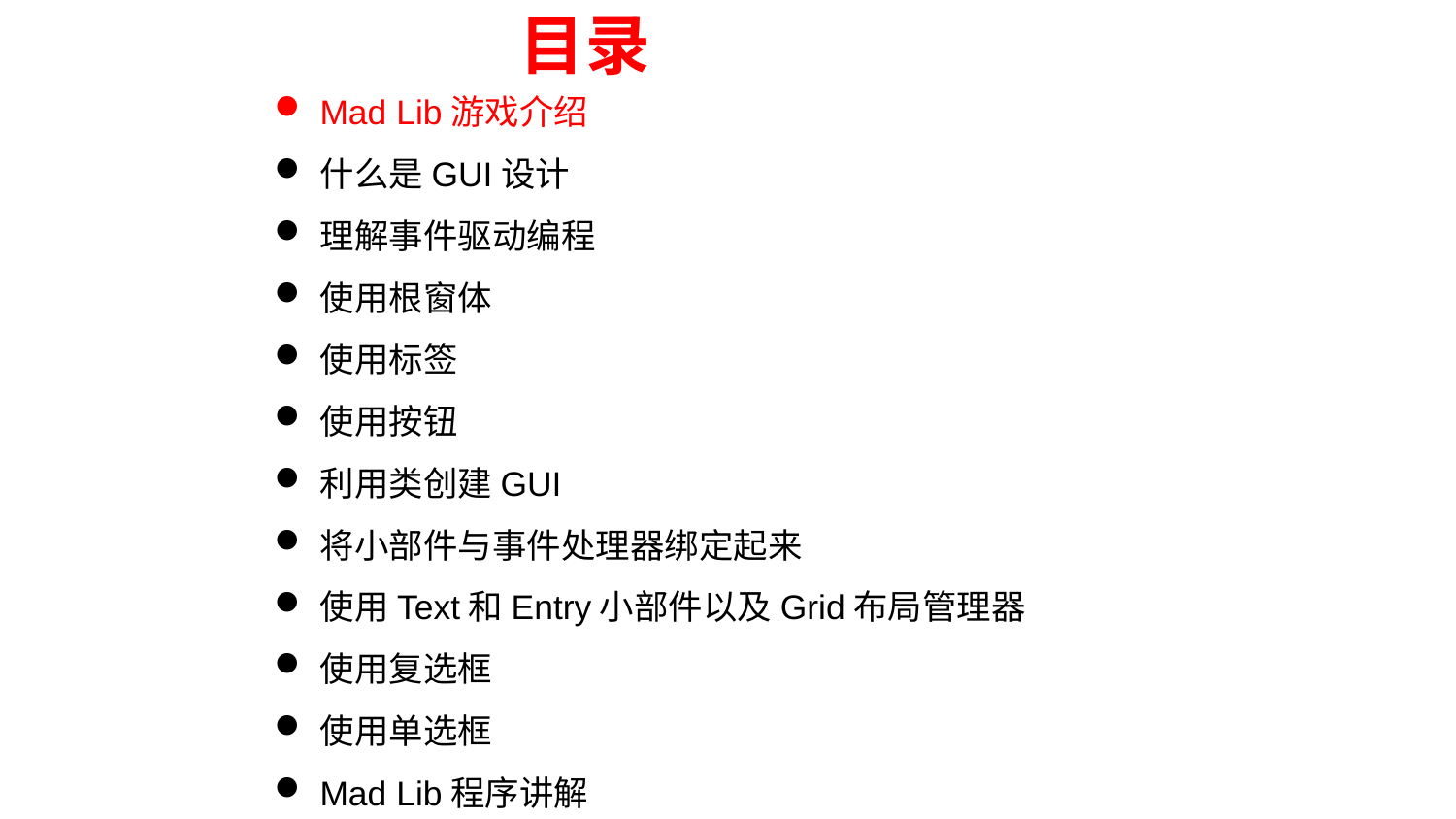

目录
Mad Lib游戏介绍
什么是GUI设计
理解事件驱动编程
使用根窗体
使用标签
使用按钮
利用类创建GUI
将小部件与事件处理器绑定起来
使用Text和Entry小部件以及Grid布局管理器
使用复选框
使用单选框
Mad Lib程序讲解